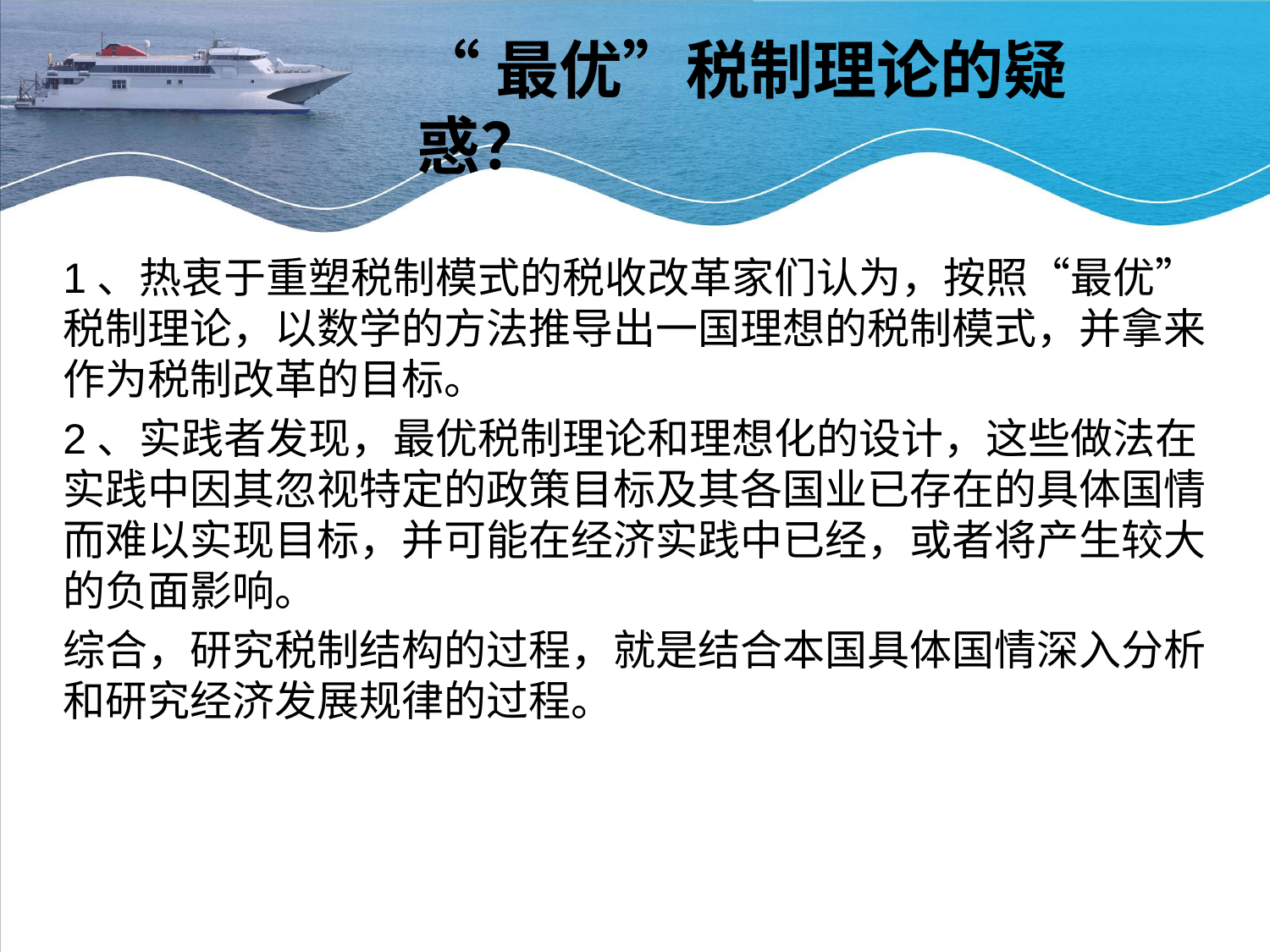

# “最优”税制理论的疑惑？
1、热衷于重塑税制模式的税收改革家们认为，按照“最优”税制理论，以数学的方法推导出一国理想的税制模式，并拿来作为税制改革的目标。
2、实践者发现，最优税制理论和理想化的设计，这些做法在实践中因其忽视特定的政策目标及其各国业已存在的具体国情而难以实现目标，并可能在经济实践中已经，或者将产生较大的负面影响。
综合，研究税制结构的过程，就是结合本国具体国情深入分析和研究经济发展规律的过程。